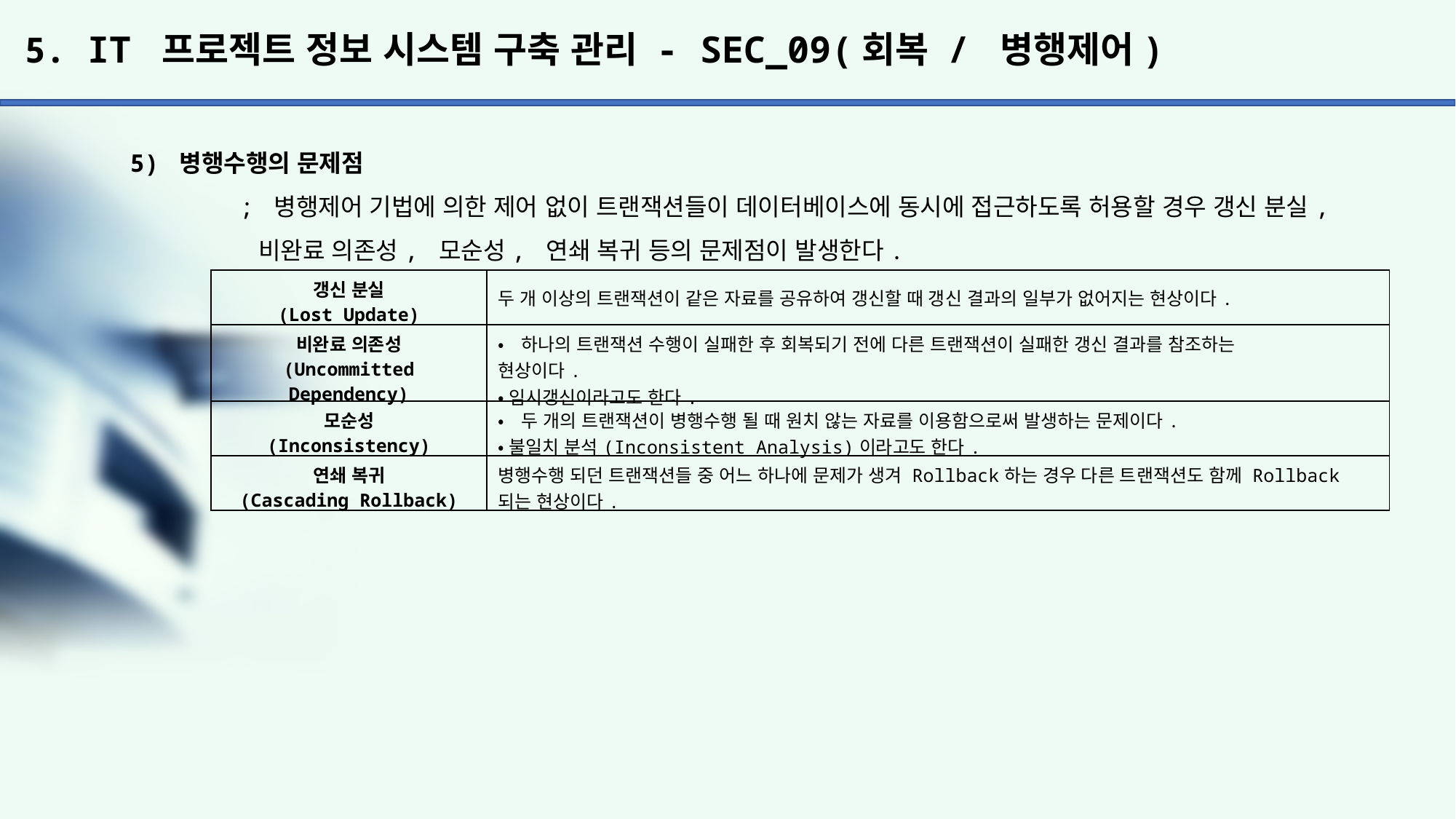

# 5. IT 프로젝트 정보 시스템 구축 관리 - SEC_09(회복 / 병행제어)
5) 병행수행의 문제점
	; 병행제어 기법에 의한 제어 없이 트랜잭션들이 데이터베이스에 동시에 접근하도록 허용할 경우 갱신 분실,
	  비완료 의존성, 모순성, 연쇄 복귀 등의 문제점이 발생한다.

| 갱신 분실 (Lost Update) | 두 개 이상의 트랜잭션이 같은 자료를 공유하여 갱신할 때 갱신 결과의 일부가 없어지는 현상이다. |
| --- | --- |
| 비완료 의존성 (Uncommitted Dependency) | •하나의 트랜잭션 수행이 실패한 후 회복되기 전에 다른 트랜잭션이 실패한 갱신 결과를 참조하는 현상이다. •임시갱신이라고도 한다. |
| 모순성 (Inconsistency) | •두 개의 트랜잭션이 병행수행 될 때 원치 않는 자료를 이용함으로써 발생하는 문제이다. •불일치 분석(Inconsistent Analysis)이라고도 한다. |
| 연쇄 복귀 (Cascading Rollback) | 병행수행 되던 트랜잭션들 중 어느 하나에 문제가 생겨 Rollback하는 경우 다른 트랜잭션도 함께 Rollback 되는 현상이다. |